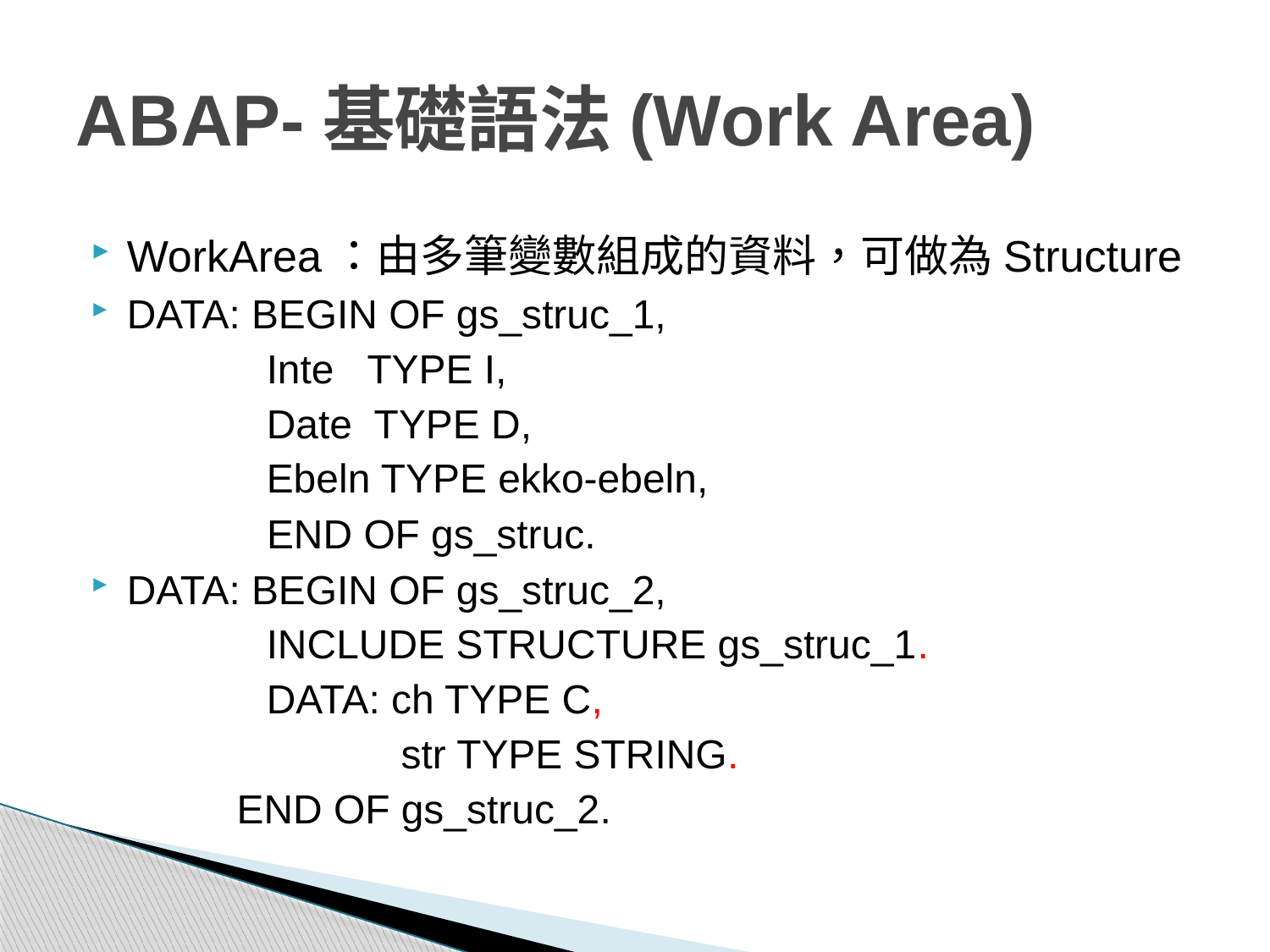

# ABAP-基礎語法(Work Area)
WorkArea：由多筆變數組成的資料，可做為Structure
DATA: BEGIN OF gs_struc_1,
Inte   TYPE I,
Date  TYPE D,
Ebeln TYPE ekko-ebeln,
                 END OF gs_struc.
DATA: BEGIN OF gs_struc_2,
INCLUDE STRUCTURE gs_struc_1.
DATA: ch TYPE C,
            str TYPE STRING.
   END OF gs_struc_2.